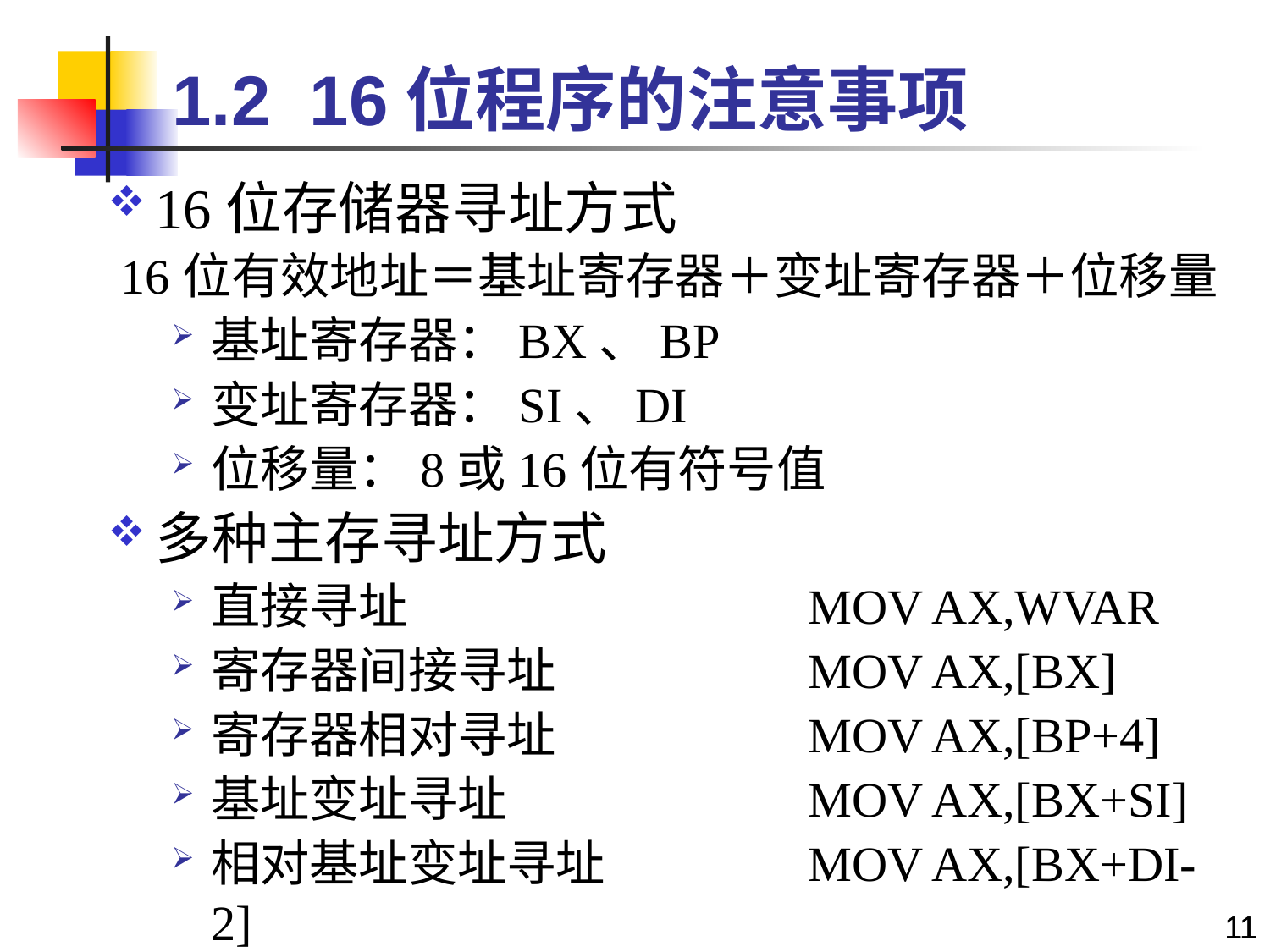

# 1.2  16位程序的注意事项
16位存储器寻址方式
16位有效地址＝基址寄存器＋变址寄存器＋位移量
基址寄存器：BX、BP
变址寄存器：SI、DI
位移量：8或16位有符号值
多种主存寻址方式
直接寻址	MOV AX,WVAR
寄存器间接寻址	MOV AX,[BX]
寄存器相对寻址	MOV AX,[BP+4]
基址变址寻址	MOV AX,[BX+SI]
相对基址变址寻址	MOV AX,[BX+DI-2]